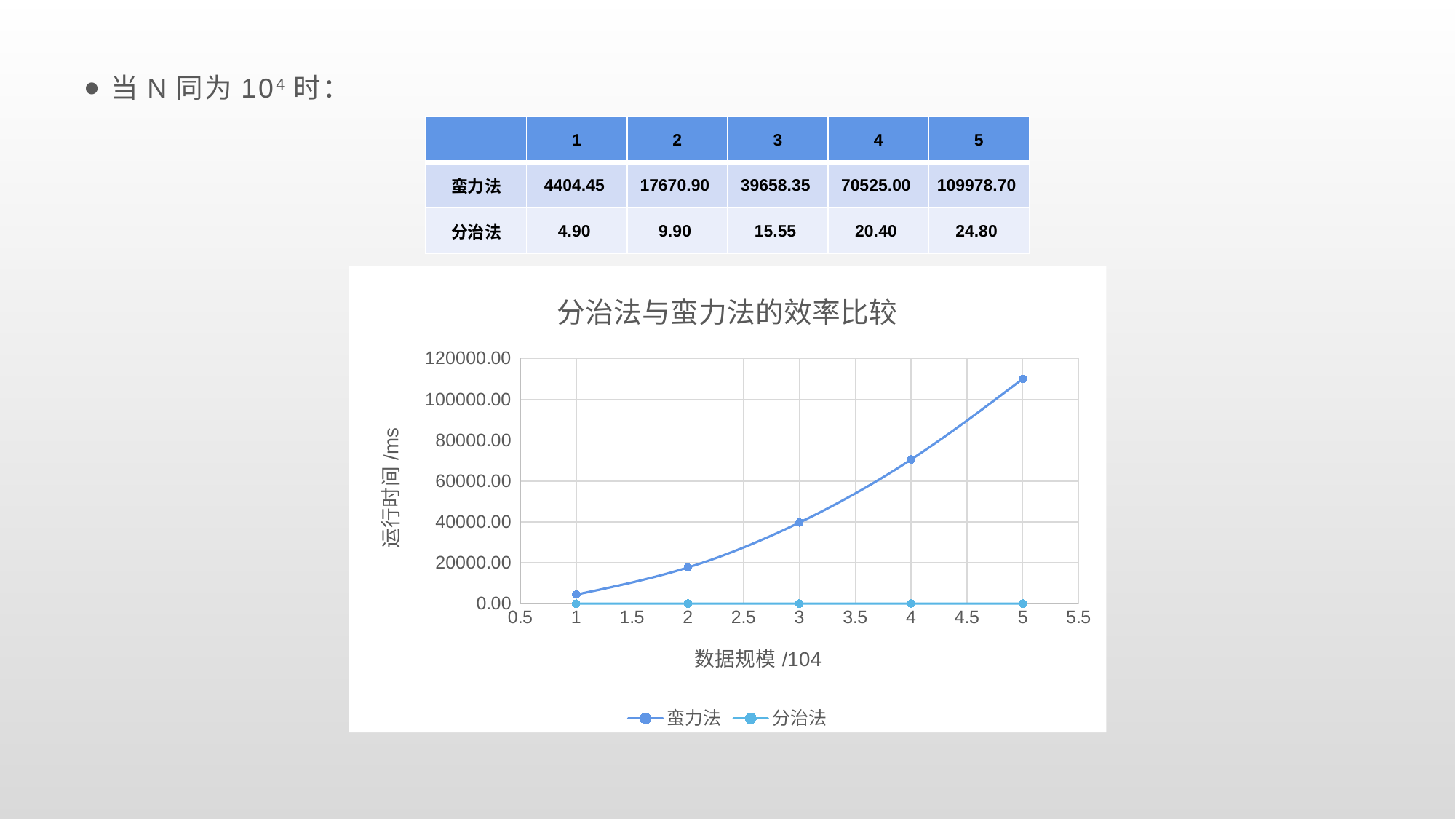

当N同为104时：
|  | 1 | 2 | 3 | 4 | 5 |
| --- | --- | --- | --- | --- | --- |
| 蛮力法 | 4404.45 | 17670.90 | 39658.35 | 70525.00 | 109978.70 |
| 分治法 | 4.90 | 9.90 | 15.55 | 20.40 | 24.80 |

### Chart: 分治法与蛮力法的效率比较

| Category | 蛮力法 | 分治法 |
|---|---|---|